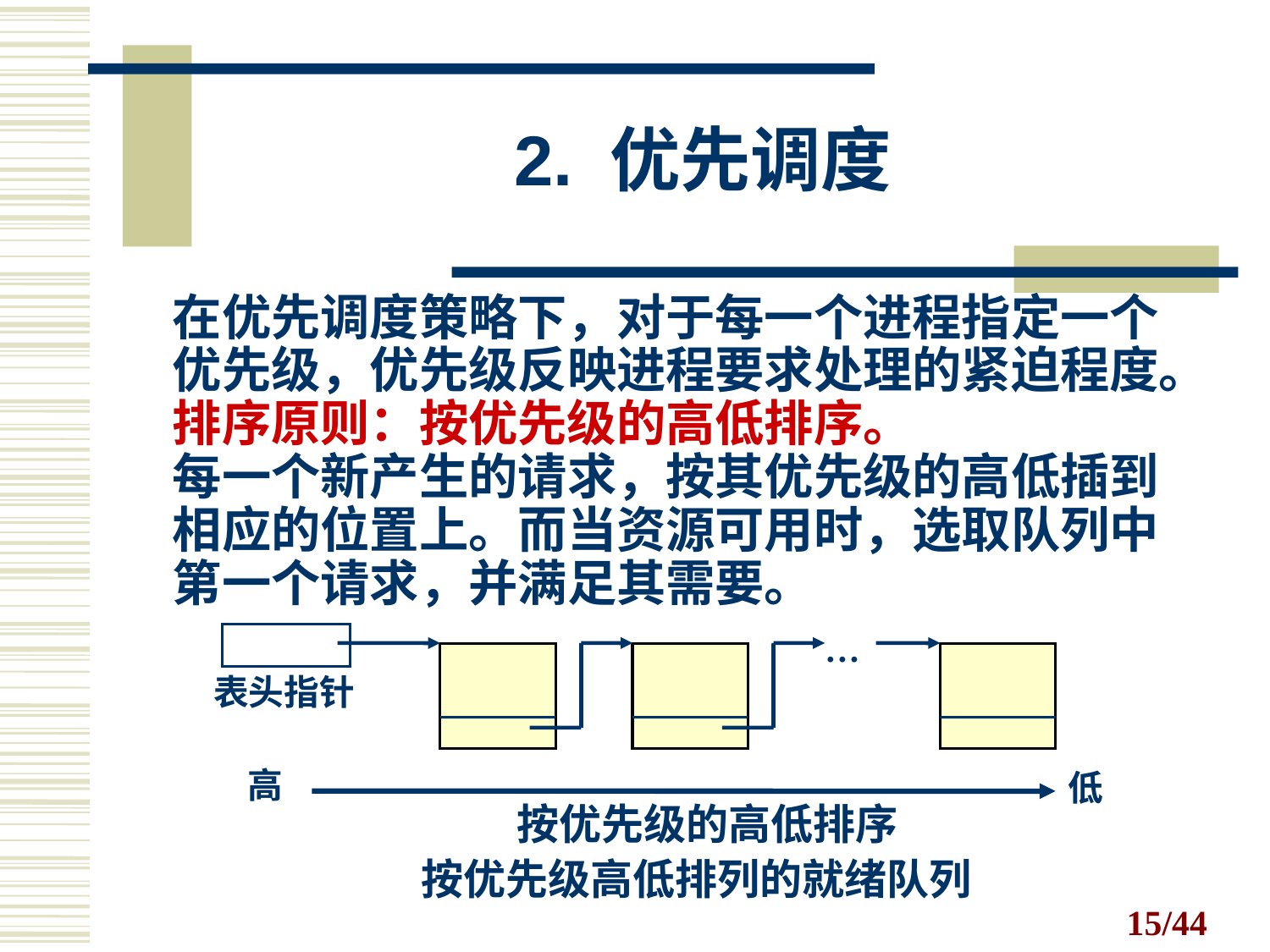

# 2. 优先调度
	在优先调度策略下，对于每一个进程指定一个优先级，优先级反映进程要求处理的紧迫程度。
	排序原则：按优先级的高低排序。
	每一个新产生的请求，按其优先级的高低插到相应的位置上。而当资源可用时，选取队列中第一个请求，并满足其需要。
 …

表头指针
高
低

按优先级的高低排序
按优先级高低排列的就绪队列
15/44